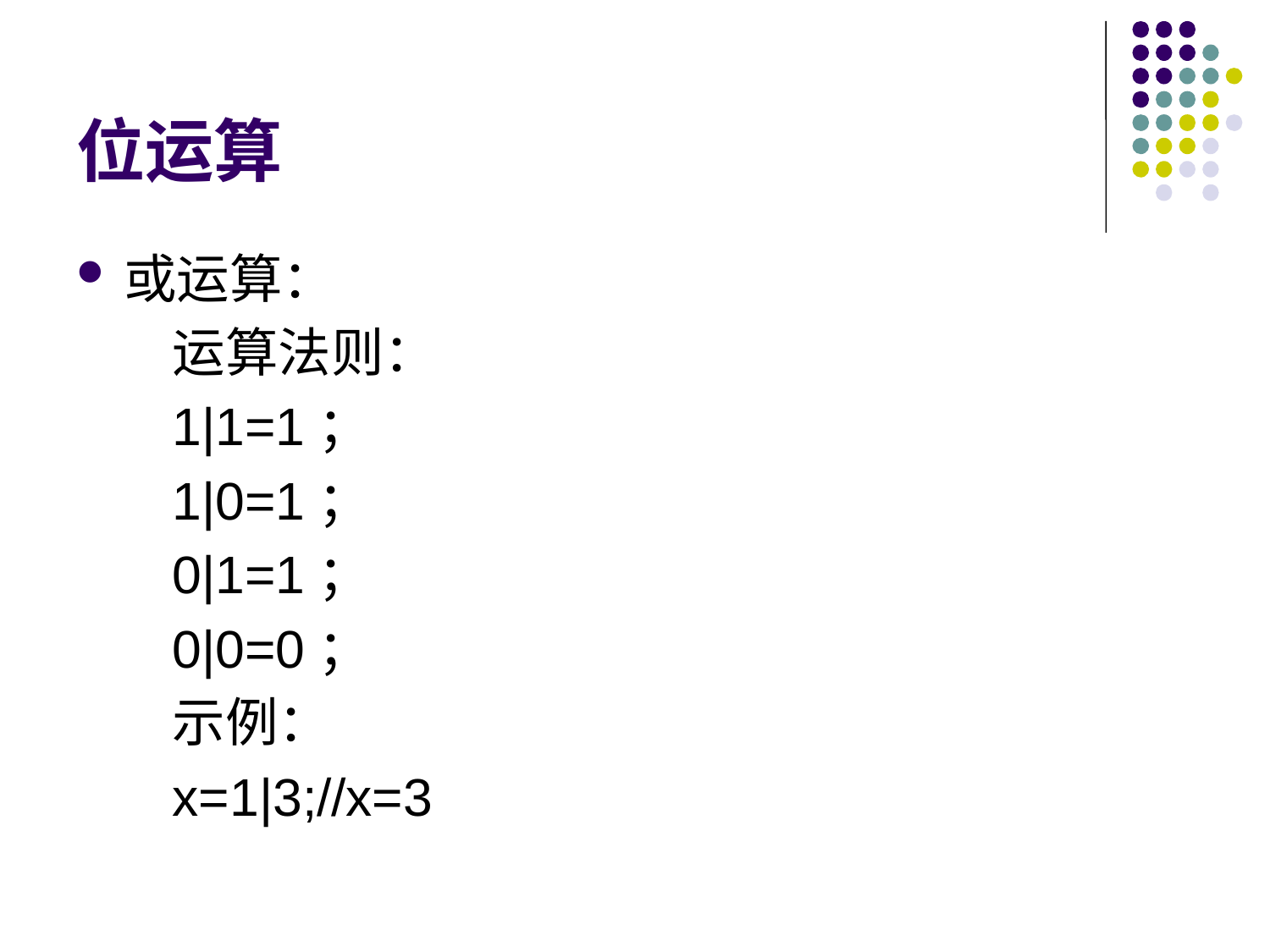

# 位运算
或运算：
运算法则：
1|1=1；
1|0=1；
0|1=1；
0|0=0；
示例：
x=1|3;//x=3